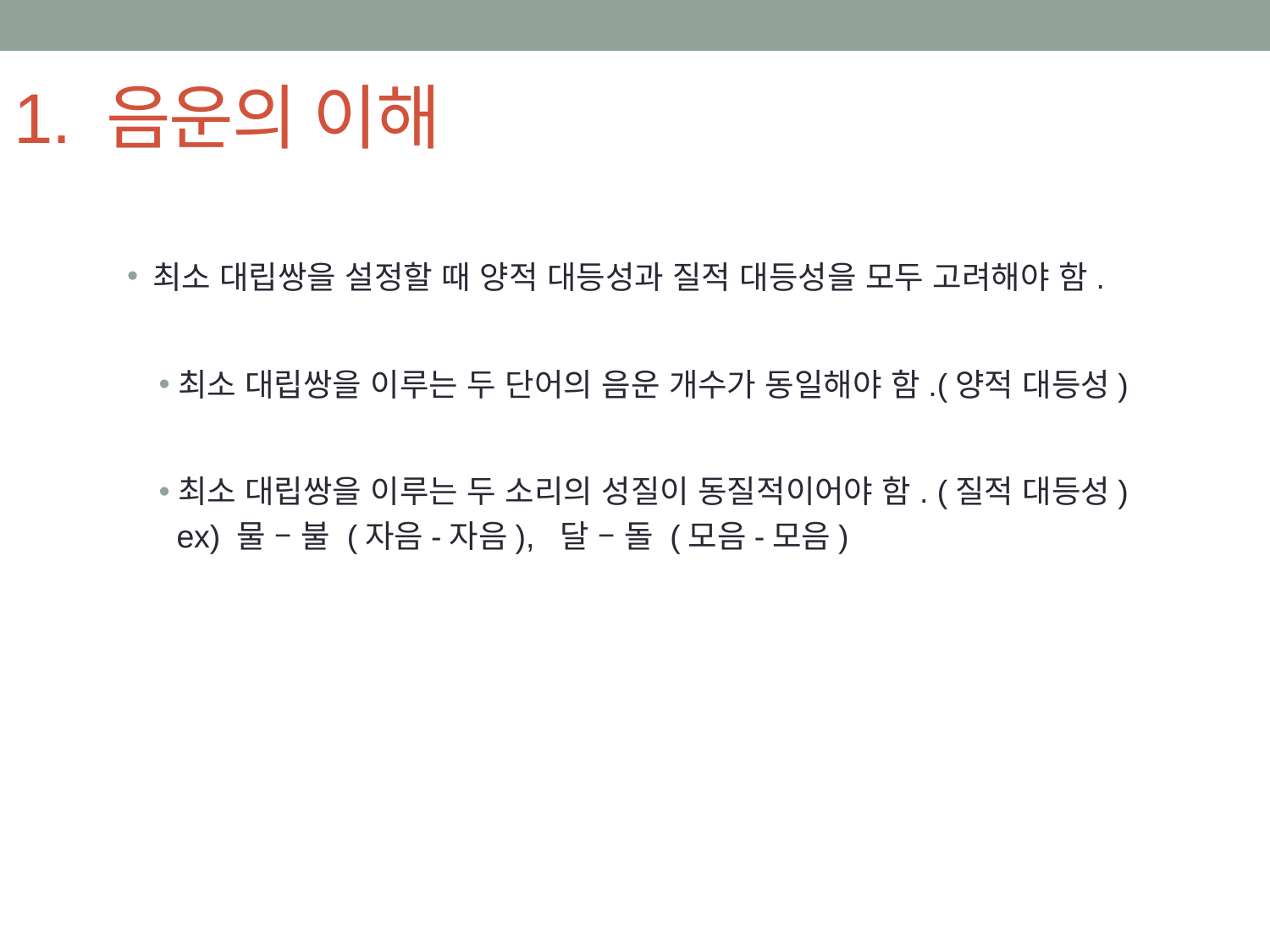

# 1. 음운의 이해

최소 대립쌍을 설정할 때 양적 대등성과 질적 대등성을 모두 고려해야 함.

최소 대립쌍을 이루는 두 단어의 음운 개수가 동일해야 함.(양적 대등성)

최소 대립쌍을 이루는 두 소리의 성질이 동질적이어야 함. (질적 대등성)
  ex) 물 – 불 (자음-자음),  달 – 돌 (모음-모음)